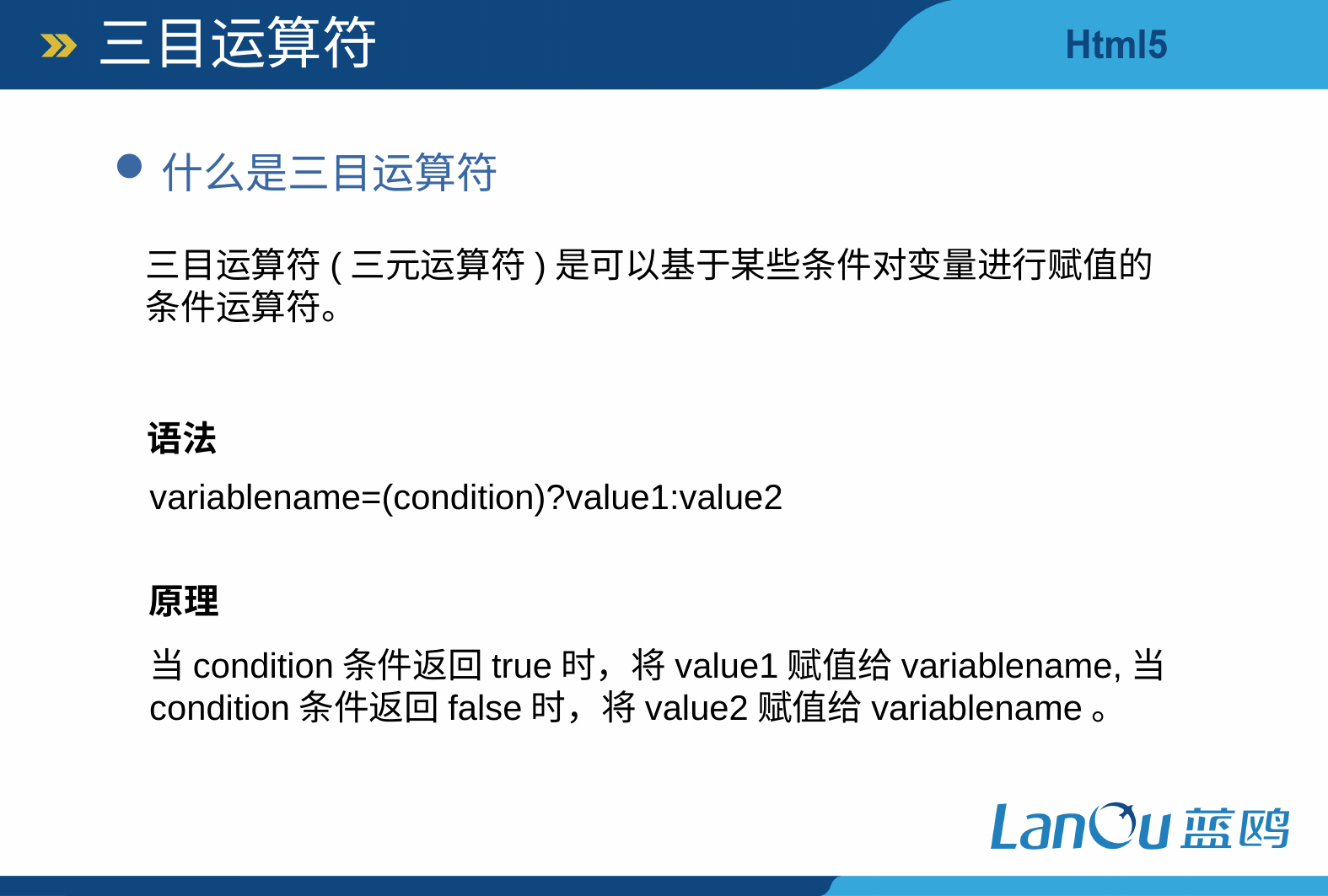

三目运算符
什么是三目运算符
三目运算符(三元运算符)是可以基于某些条件对变量进行赋值的条件运算符。
语法
variablename=(condition)?value1:value2
原理
当condition条件返回true时，将value1赋值给variablename,当condition条件返回false时，将value2赋值给variablename。